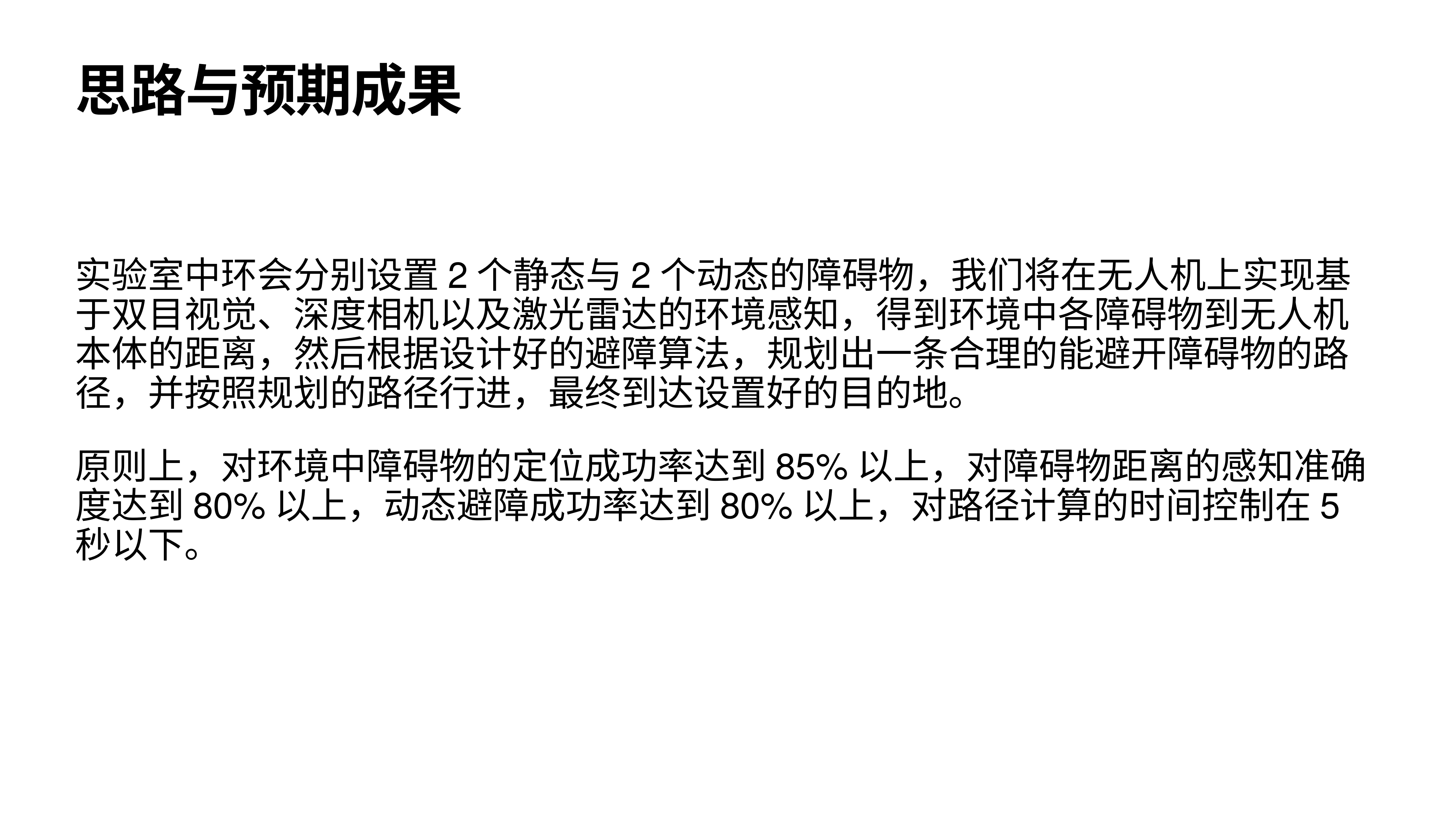

# 思路与预期成果

实验室中环会分别设置2个静态与2个动态的障碍物，我们将在无人机上实现基于双目视觉、深度相机以及激光雷达的环境感知，得到环境中各障碍物到无人机本体的距离，然后根据设计好的避障算法，规划出一条合理的能避开障碍物的路径，并按照规划的路径行进，最终到达设置好的目的地。
原则上，对环境中障碍物的定位成功率达到85%以上，对障碍物距离的感知准确度达到80%以上，动态避障成功率达到80%以上，对路径计算的时间控制在5秒以下。